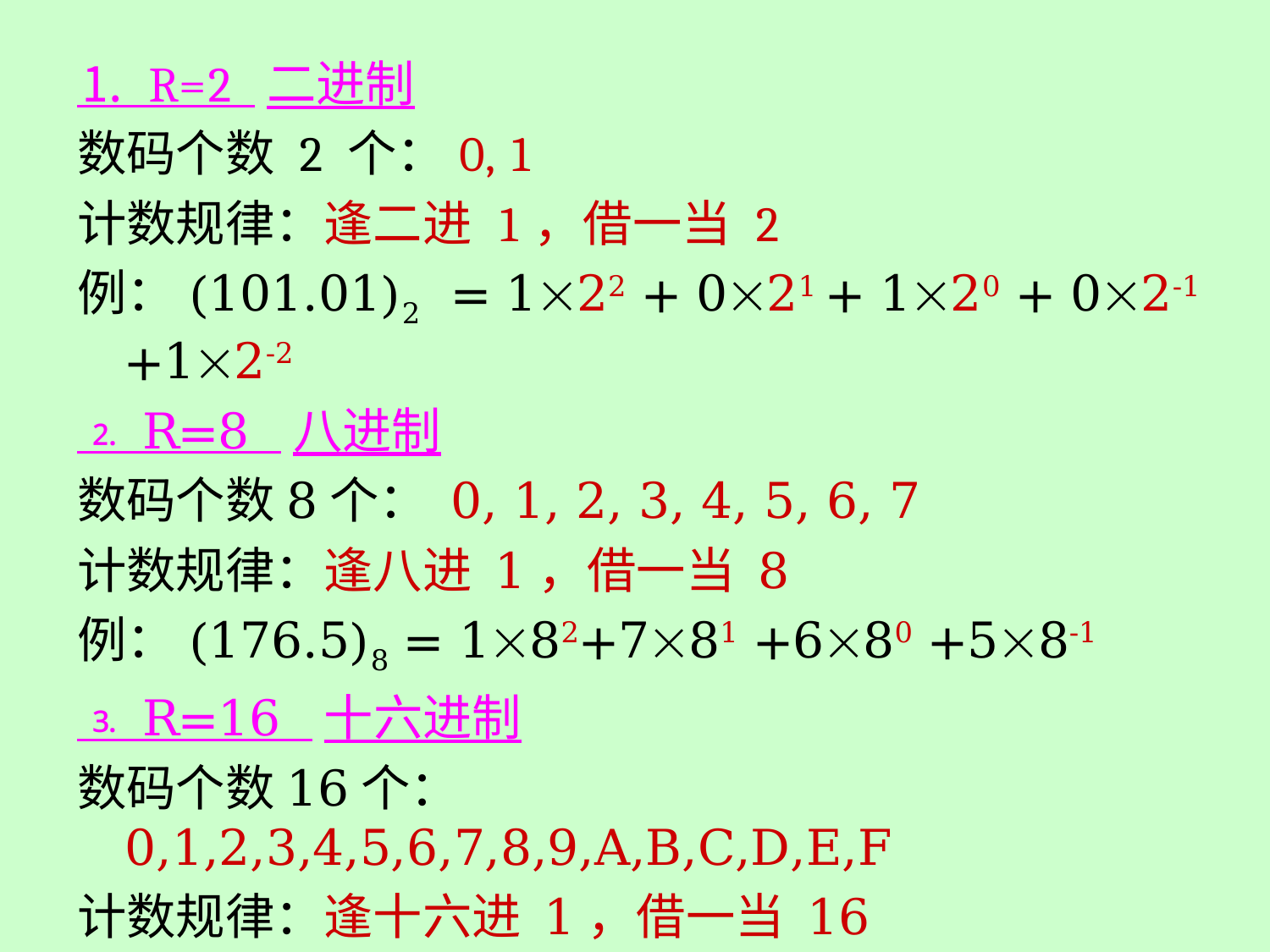

⒈  R=2  二进制
数码个数 2 个：0, 1
计数规律：逢二进 1，借一当 2
例：(101.01)2  = 1×22 + 0×21 + 1×20 + 0×2-1 +1×2-2
⒉ R=8  八进制
数码个数8个： 0, 1, 2, 3, 4, 5, 6, 7
计数规律：逢八进 1，借一当 8
例：(176.5)8 = 1×82+7×81 +6×80 +5×8-1
⒊ R=16  十六进制
数码个数16个： 0,1,2,3,4,5,6,7,8,9,A,B,C,D,E,F
计数规律：逢十六进 1，借一当 16
例：(FA1.C)16 = F×162+A×161 +1×160 +C×16-1

77